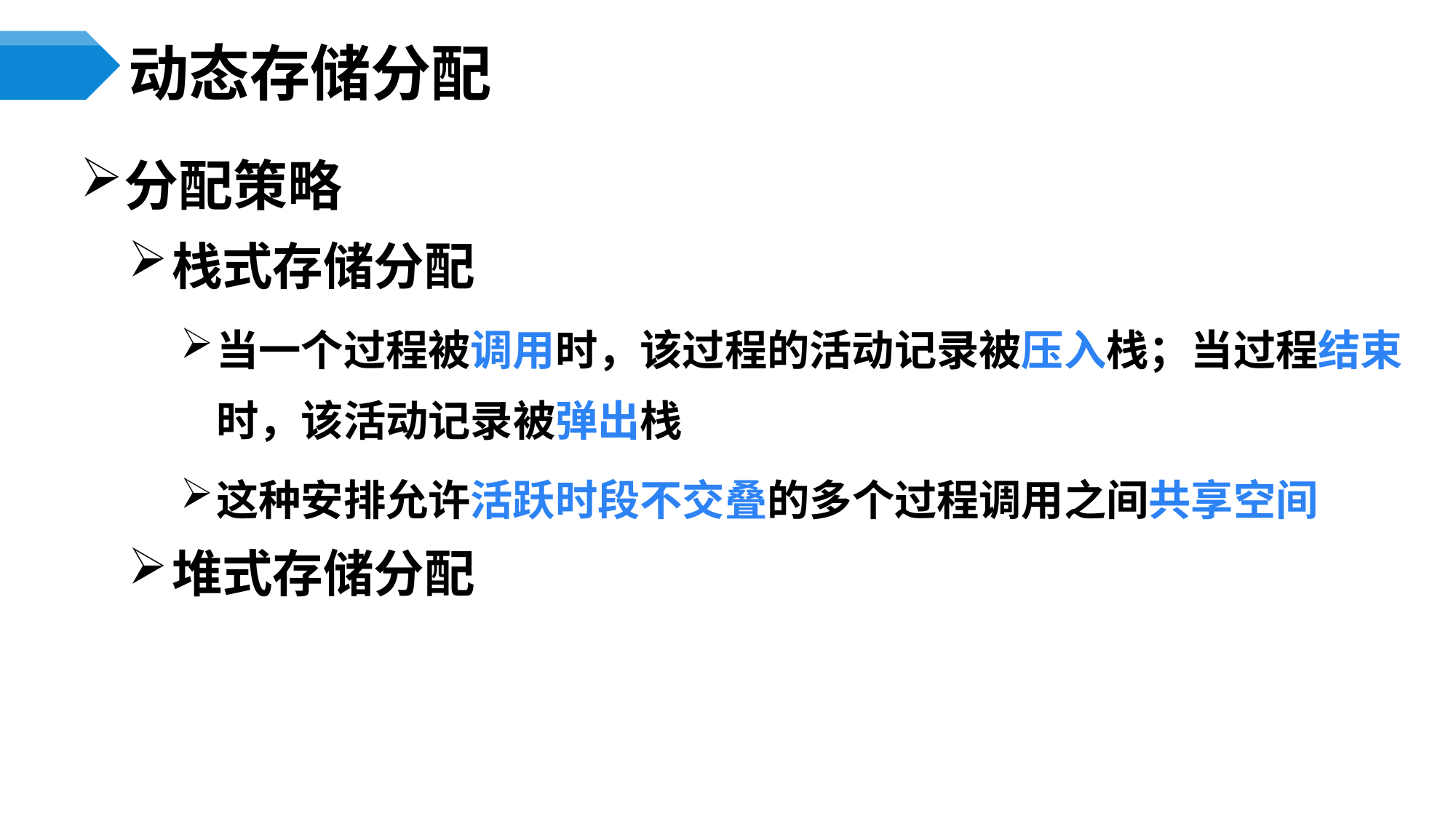

# 动态存储分配
分配策略
栈式存储分配
当一个过程被调用时，该过程的活动记录被压入栈；当过程结束时，该活动记录被弹出栈
这种安排允许活跃时段不交叠的多个过程调用之间共享空间
堆式存储分配